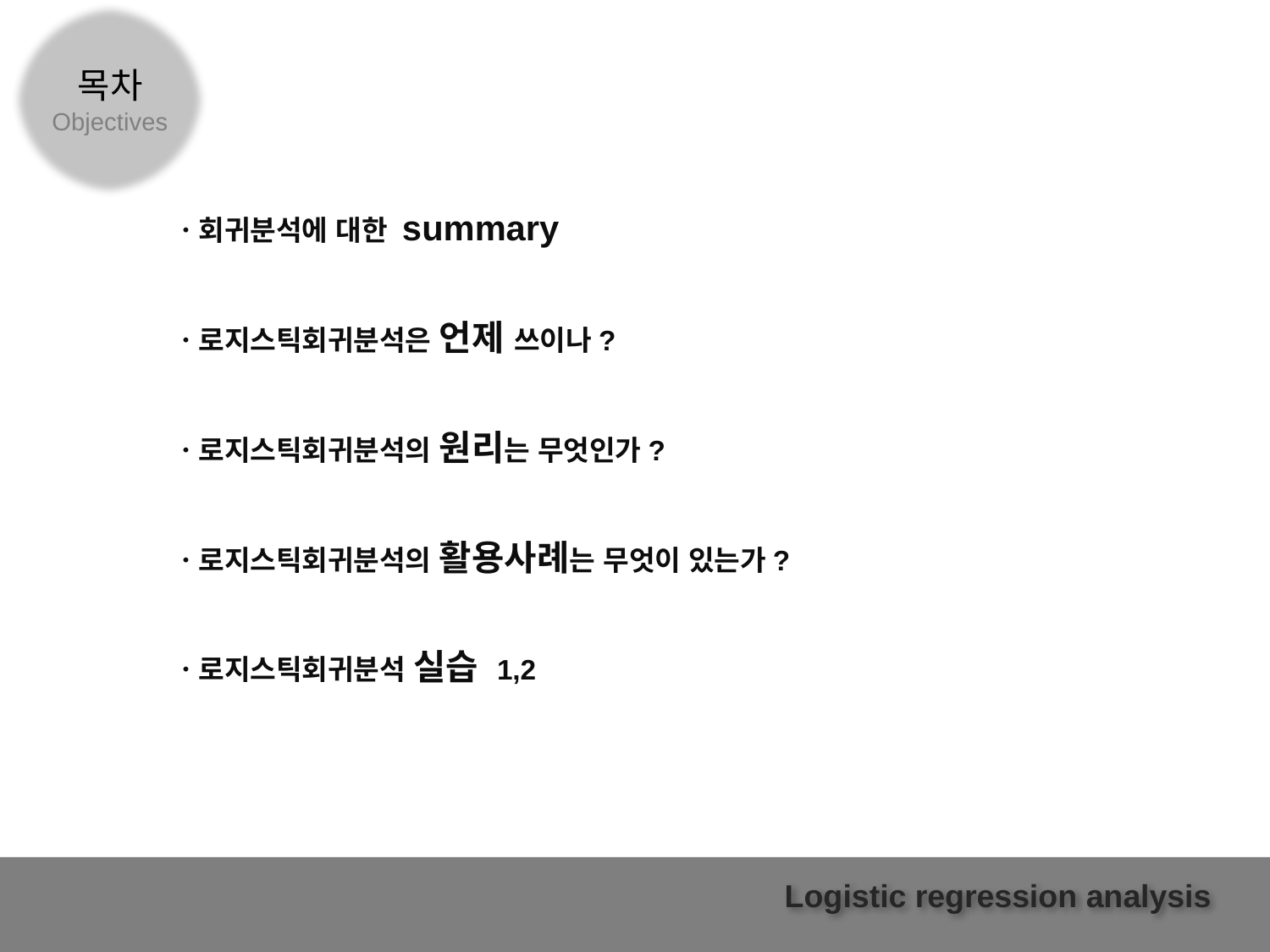

목차
Objectives
ㆍ회귀분석에 대한 summary

ㆍ로지스틱회귀분석은 언제 쓰이나?

ㆍ로지스틱회귀분석의 원리는 무엇인가?

ㆍ로지스틱회귀분석의 활용사례는 무엇이 있는가?

ㆍ로지스틱회귀분석 실습 1,2

Logistic regression analysis